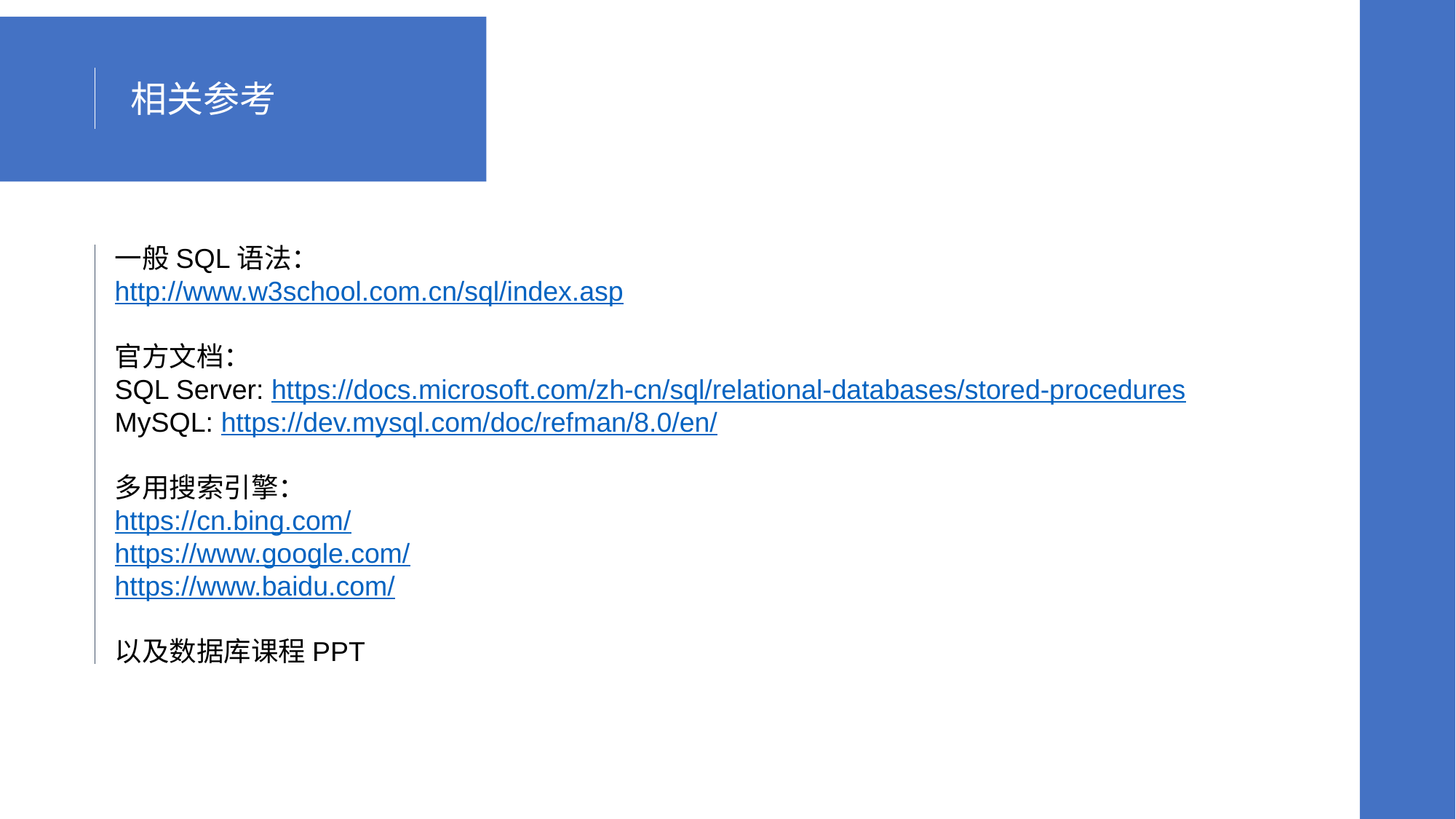

相关参考
一般SQL语法：
http://www.w3school.com.cn/sql/index.asp

官方文档：
SQL Server: https://docs.microsoft.com/zh-cn/sql/relational-databases/stored-procedures
MySQL: https://dev.mysql.com/doc/refman/8.0/en/

多用搜索引擎：
https://cn.bing.com/
https://www.google.com/
https://www.baidu.com/

以及数据库课程PPT